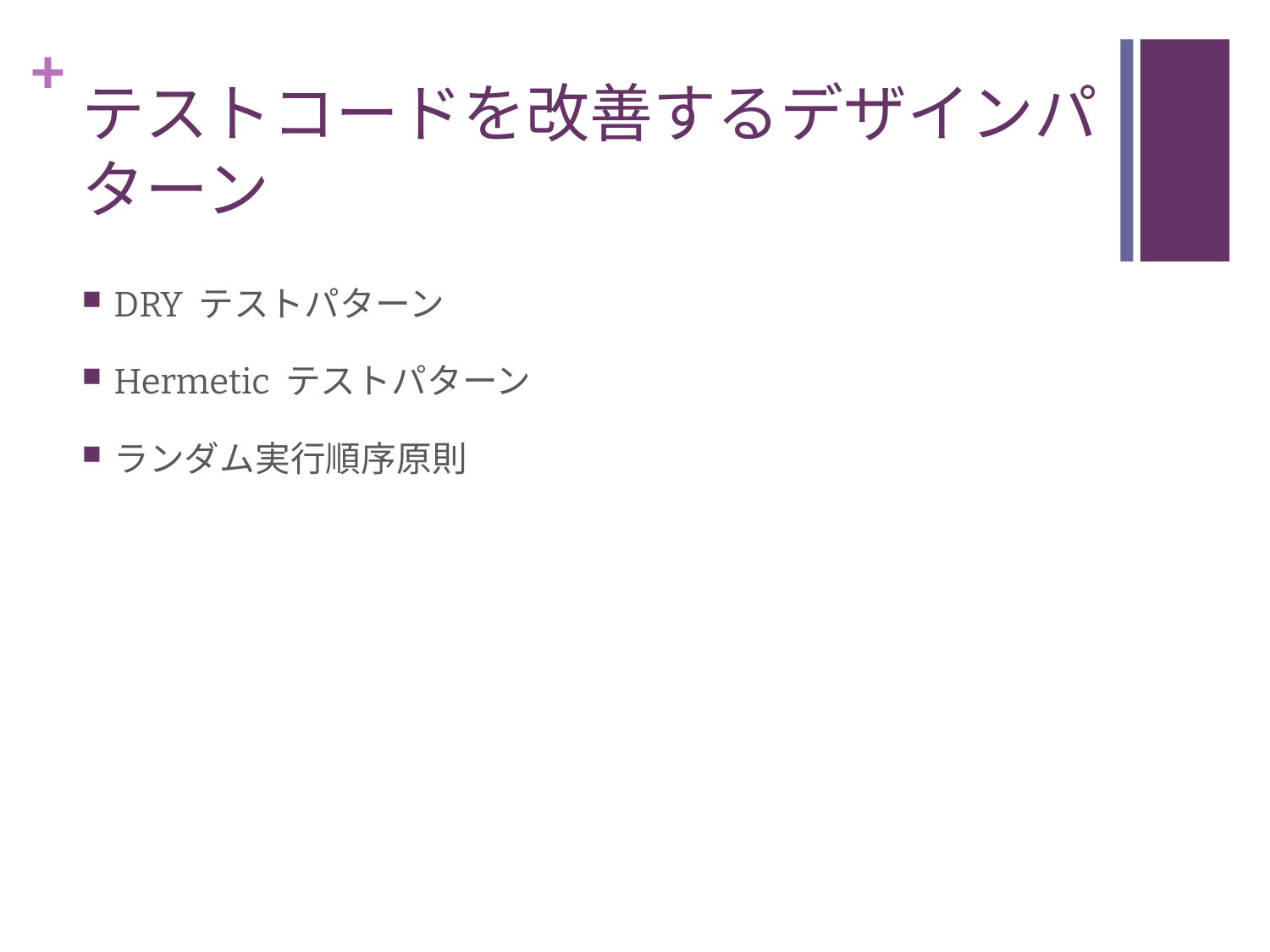

# テストコードを改善するデザインパターン
DRY テストパターン
Hermetic テストパターン
ランダム実行順序原則